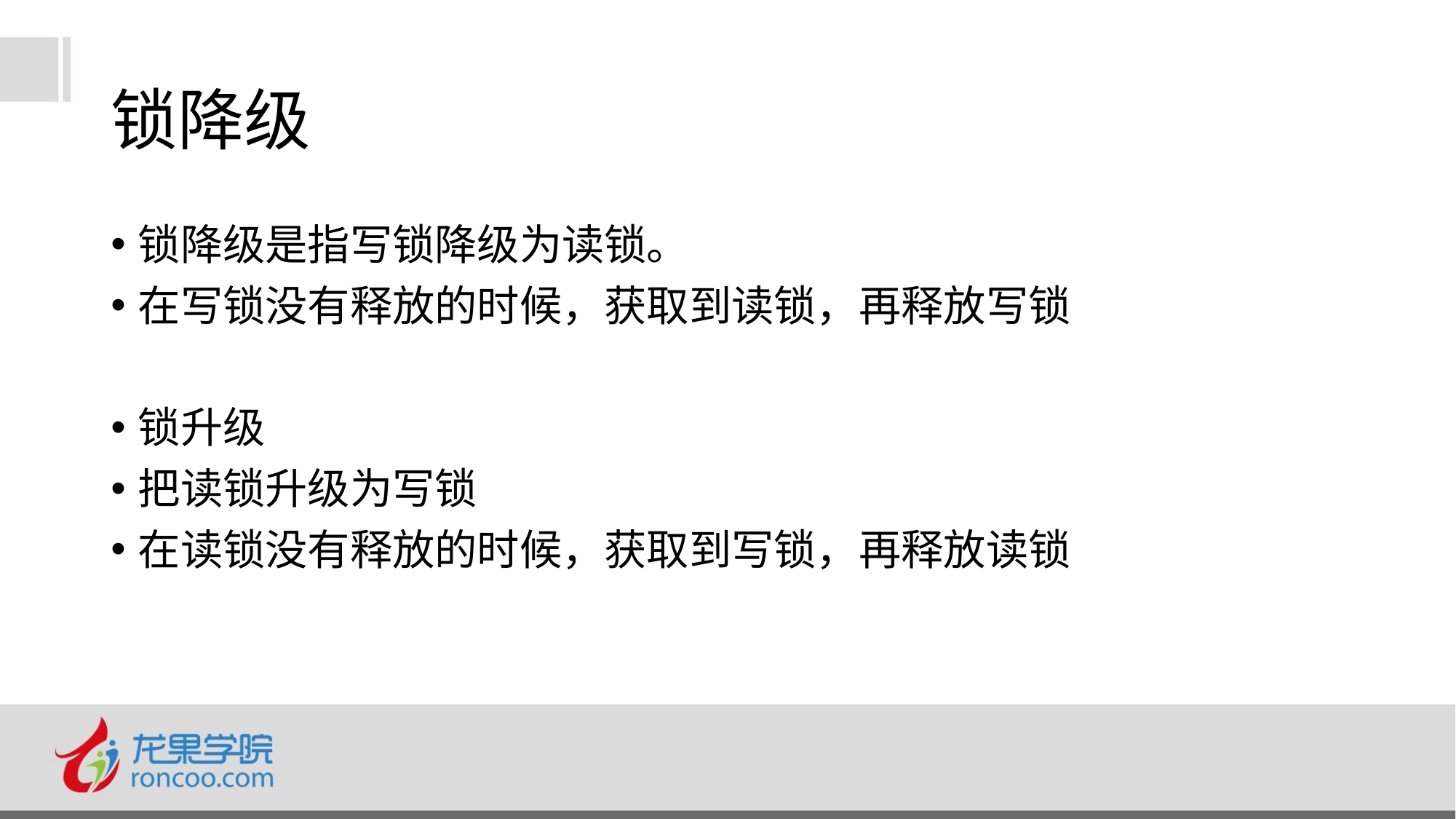

# 锁降级
锁降级是指写锁降级为读锁。
在写锁没有释放的时候，获取到读锁，再释放写锁

锁升级
把读锁升级为写锁
在读锁没有释放的时候，获取到写锁，再释放读锁